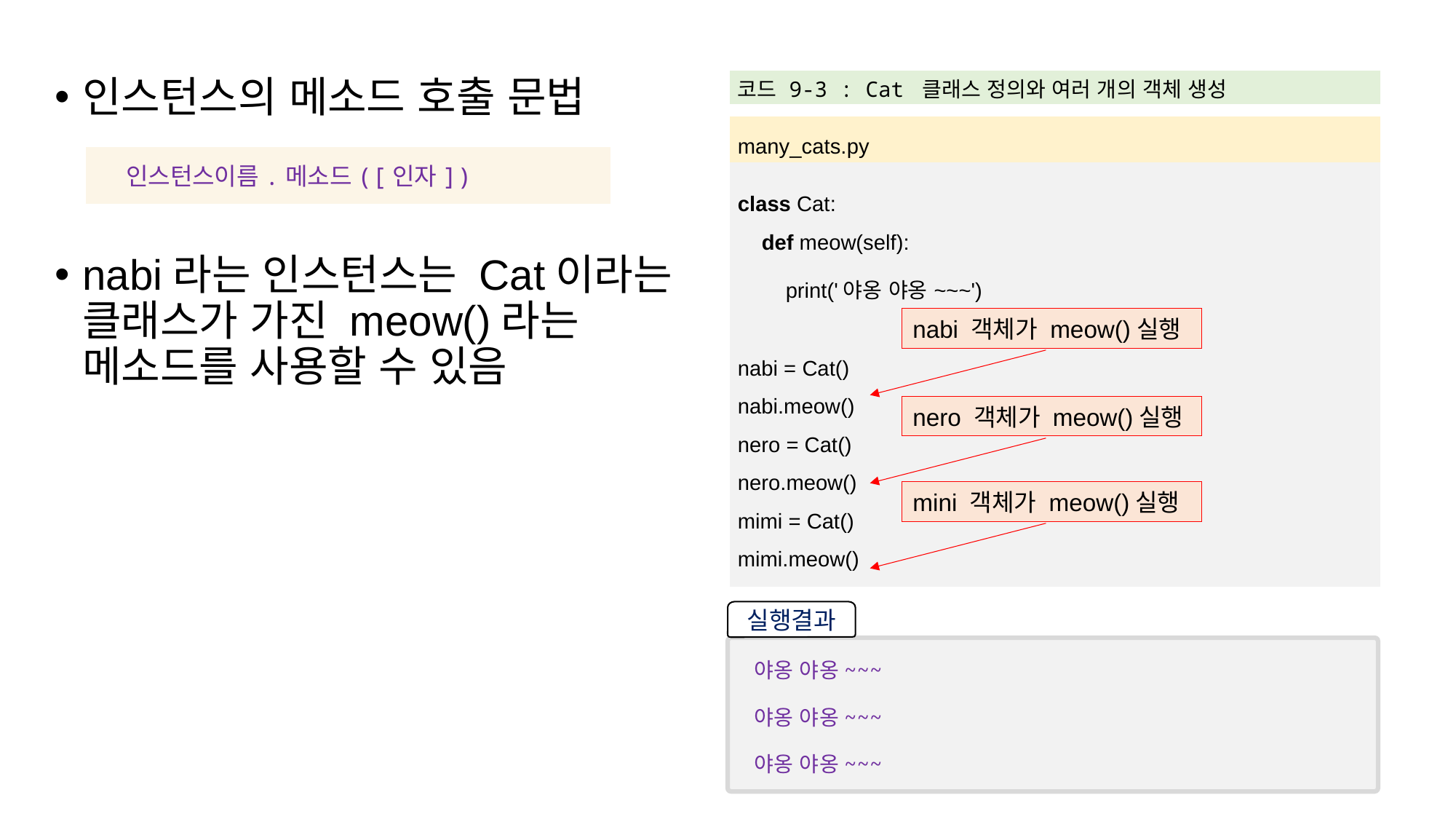

| 코드 9-3 : Cat 클래스 정의와 여러 개의 객체 생성 |
| --- |
|  |
| many\_cats.py |
| class Cat: def meow(self): print('야옹 야옹~~~') nabi = Cat() nabi.meow() nero = Cat() nero.meow() mimi = Cat() mimi.meow() |
인스턴스의 메소드 호출 문법

nabi라는 인스턴스는 Cat이라는 클래스가 가진 meow()라는 메소드를 사용할 수 있음

|  |
| --- |
인스턴스이름.메소드([인자])
nabi 객체가 meow()실행
nero 객체가 meow()실행
mini 객체가 meow()실행
실행결과

야옹 야옹~~~
야옹 야옹~~~
야옹 야옹~~~